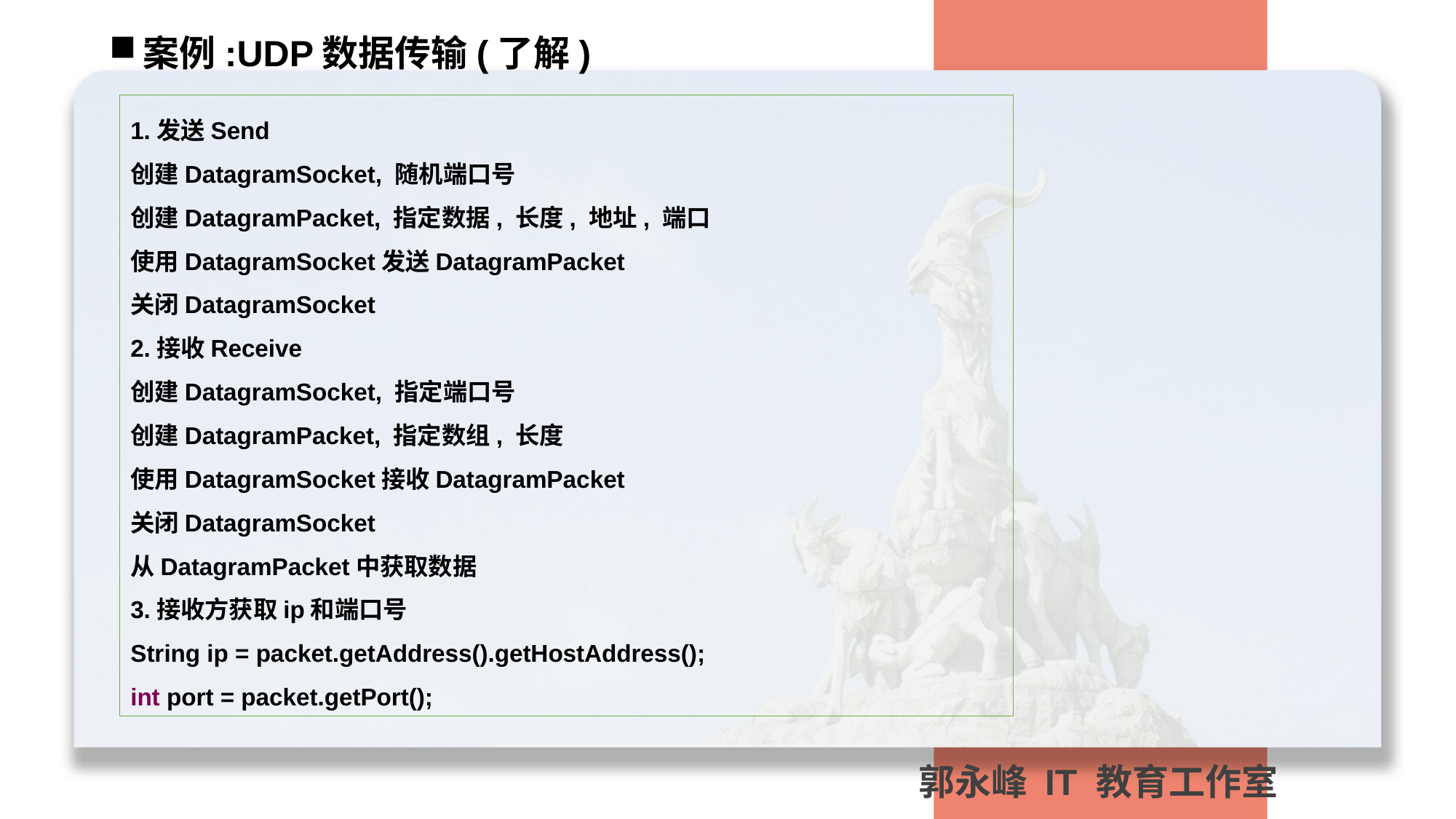

案例:UDP数据传输(了解)
1.发送Send
创建DatagramSocket, 随机端口号
创建DatagramPacket, 指定数据, 长度, 地址, 端口
使用DatagramSocket发送DatagramPacket
关闭DatagramSocket
2.接收Receive
创建DatagramSocket, 指定端口号
创建DatagramPacket, 指定数组, 长度
使用DatagramSocket接收DatagramPacket
关闭DatagramSocket
从DatagramPacket中获取数据
3.接收方获取ip和端口号
String ip = packet.getAddress().getHostAddress();
int port = packet.getPort();